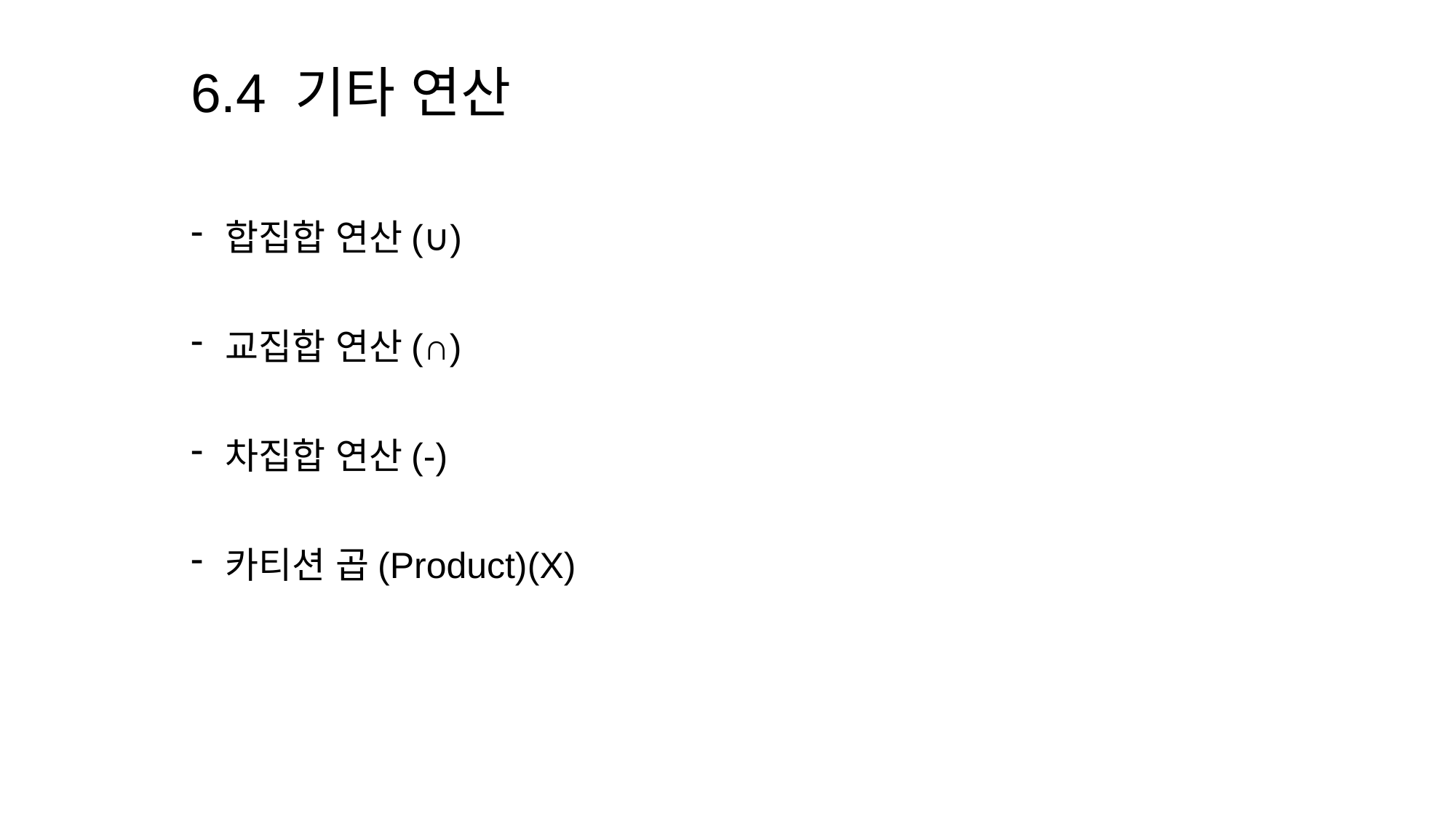

6.4 기타 연산
합집합 연산(∪)
교집합 연산(∩)
차집합 연산(-)
카티션 곱(Product)(Χ)